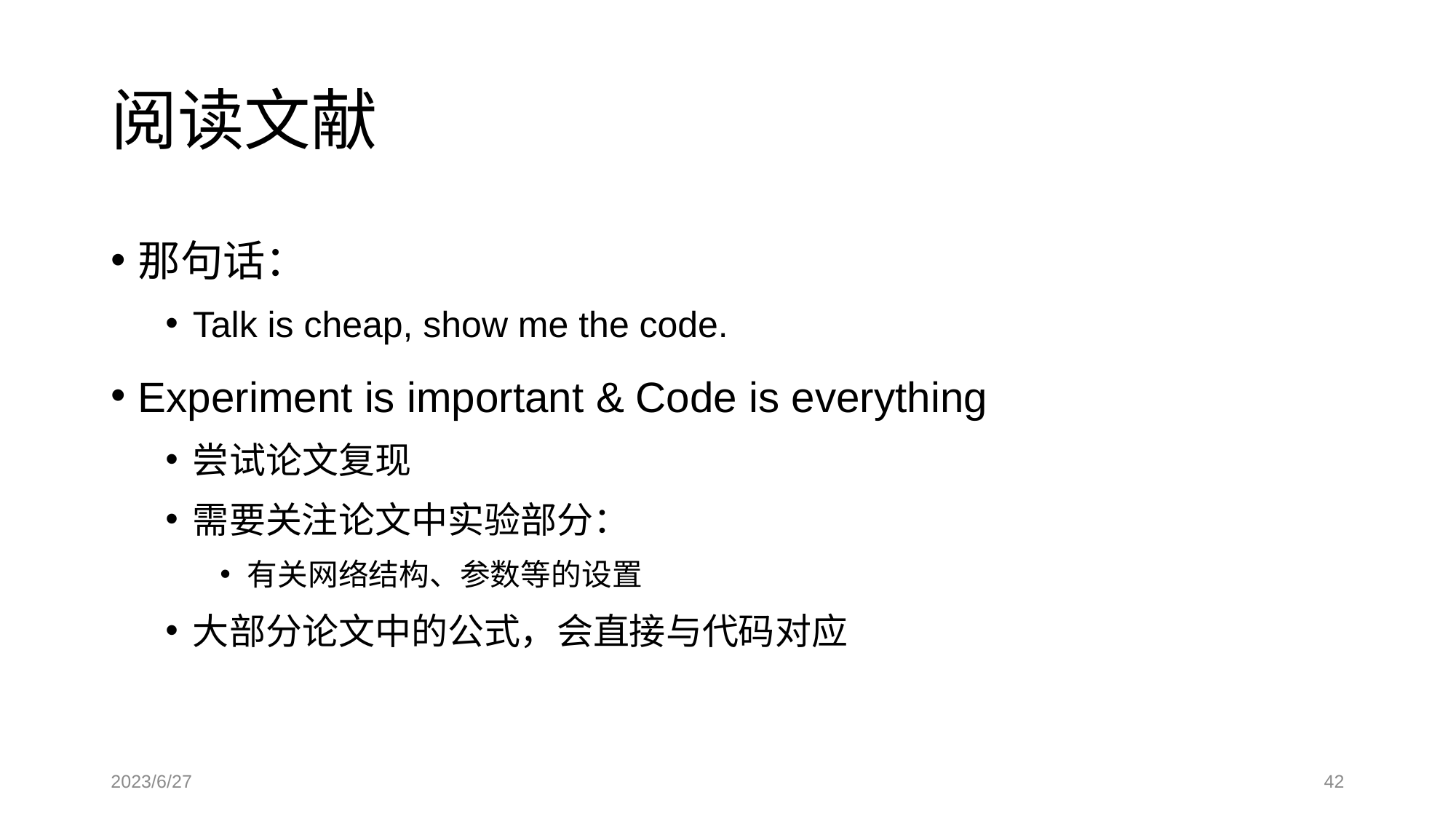

# 阅读文献
那句话：
Talk is cheap, show me the code.
Experiment is important & Code is everything
尝试论文复现
需要关注论文中实验部分：
有关网络结构、参数等的设置
大部分论文中的公式，会直接与代码对应

2023/6/27
42